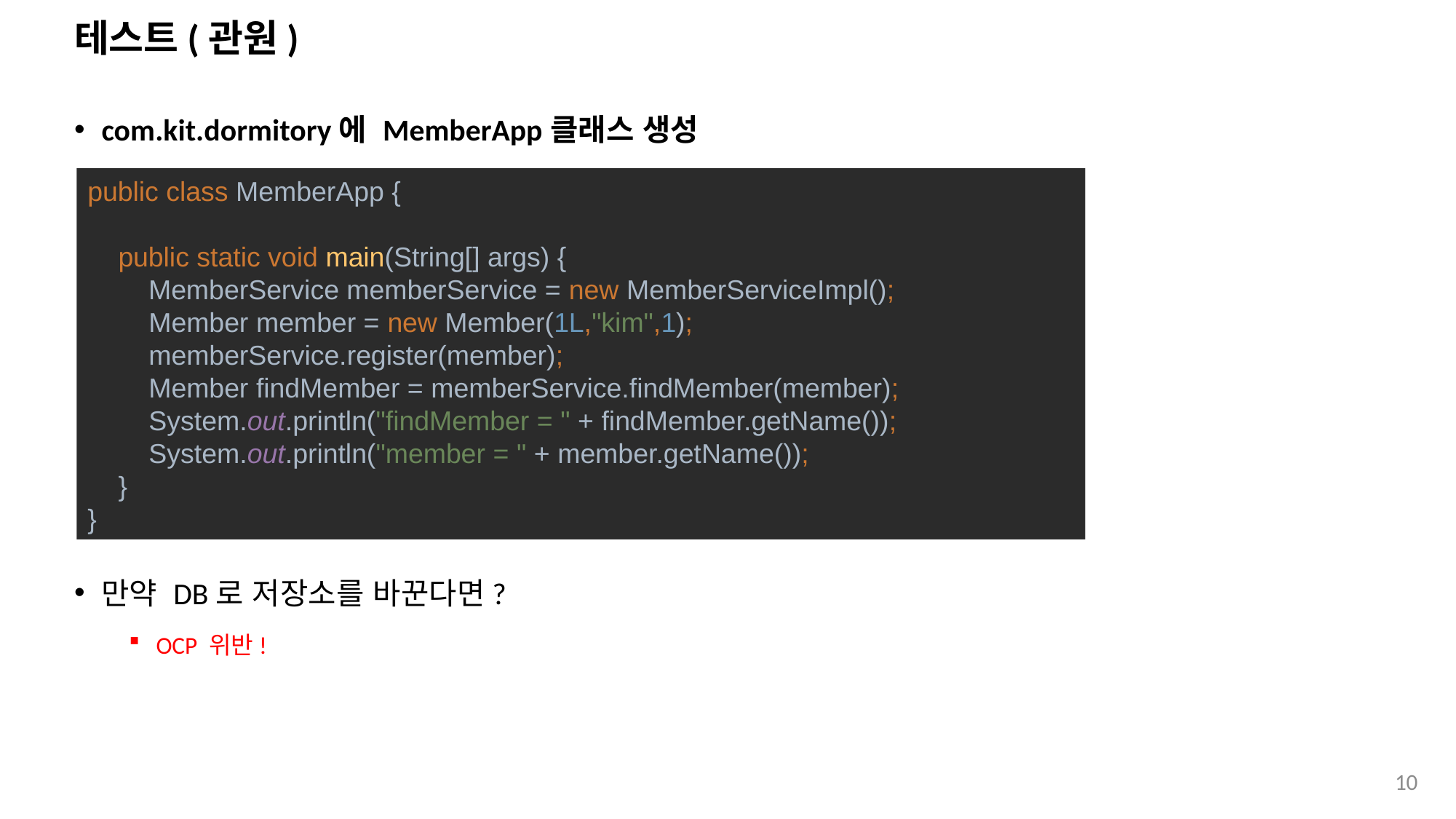

# 테스트(관원)
com.kit.dormitory에 MemberApp클래스 생성

만약 DB로 저장소를 바꾼다면?
OCP 위반!
public class MemberApp {
    public static void main(String[] args) {
        MemberService memberService = new MemberServiceImpl();
        Member member = new Member(1L,"kim",1);
        memberService.register(member);
        Member findMember = memberService.findMember(member);
        System.out.println("findMember = " + findMember.getName());
        System.out.println("member = " + member.getName());
    }
}
10